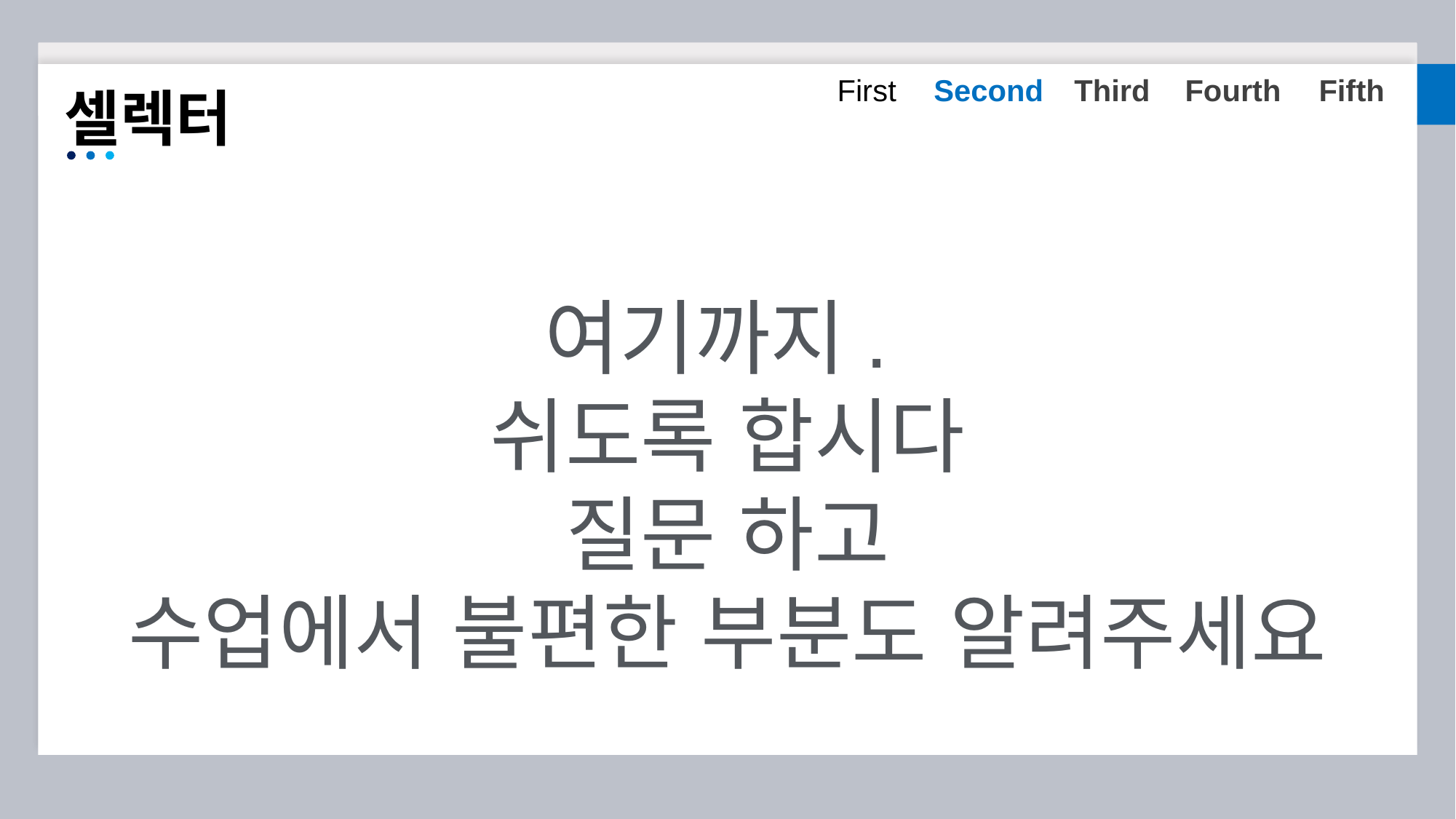

First
Second
Third
Fourth
Fifth
셀렉터

여기까지.
쉬도록 합시다
질문 하고
수업에서 불편한 부분도 알려주세요